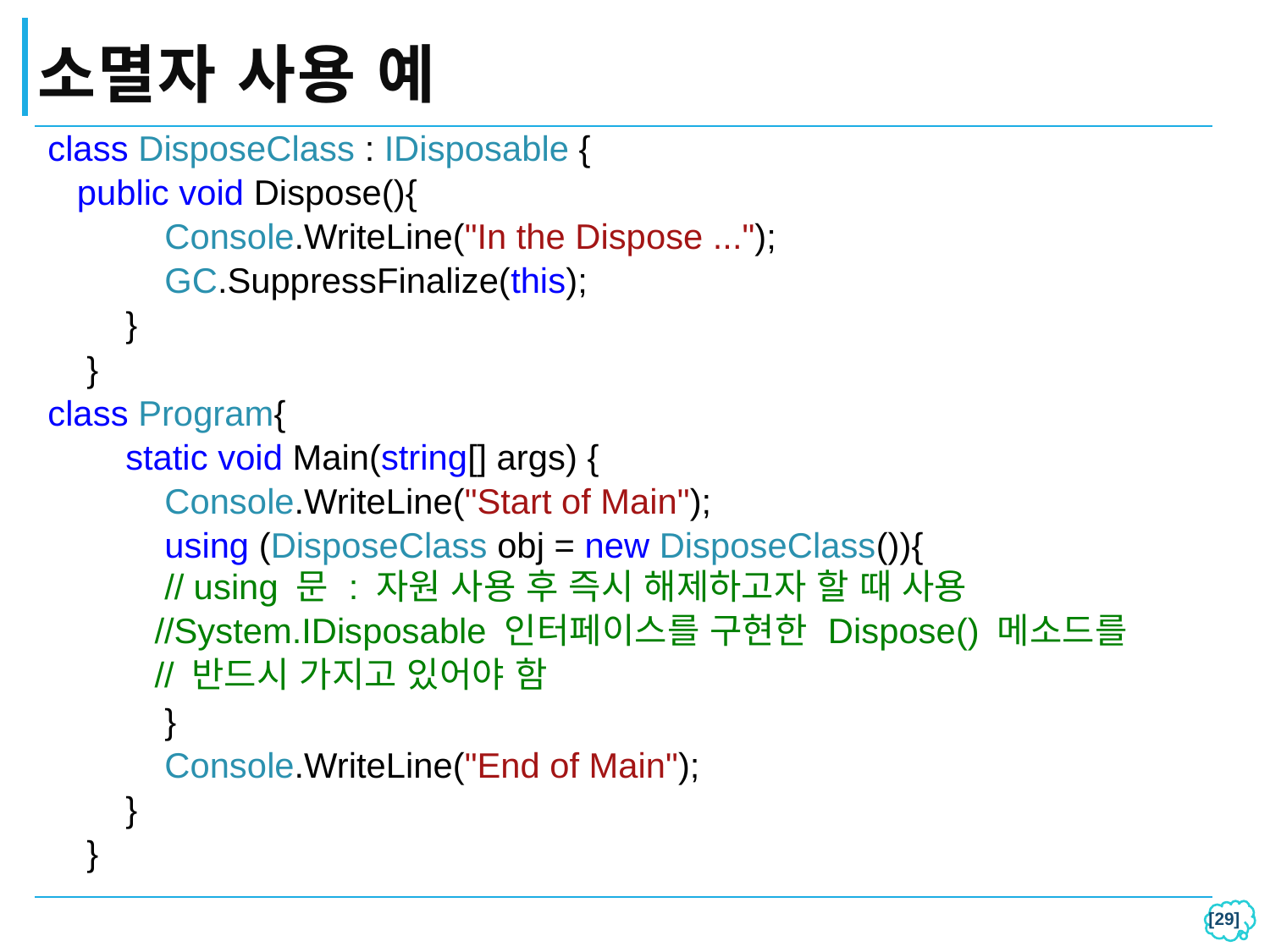

# 소멸자 사용 예
| class DisposeClass : IDisposable { public void Dispose(){ Console.WriteLine("In the Dispose ..."); GC.SuppressFinalize(this); } } class Program{ static void Main(string[] args) { Console.WriteLine("Start of Main"); using (DisposeClass obj = new DisposeClass()){ // using 문 : 자원 사용 후 즉시 해제하고자 할 때 사용 //System.IDisposable 인터페이스를 구현한 Dispose() 메소드를 // 반드시 가지고 있어야 함 } Console.WriteLine("End of Main"); } } |
| --- |
[29]